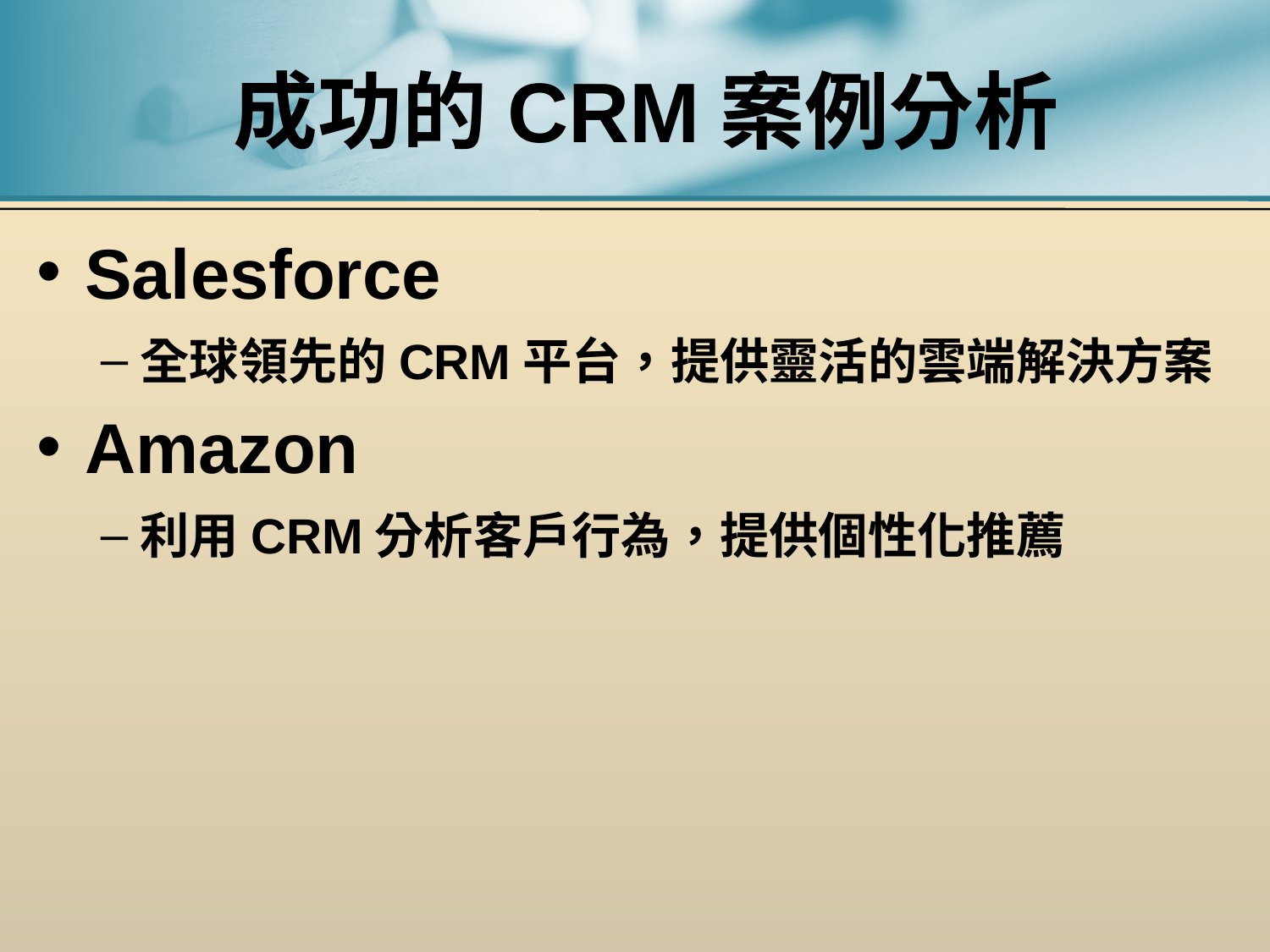

# 成功的CRM案例分析
Salesforce
全球領先的CRM平台，提供靈活的雲端解決方案
Amazon
利用CRM分析客戶行為，提供個性化推薦